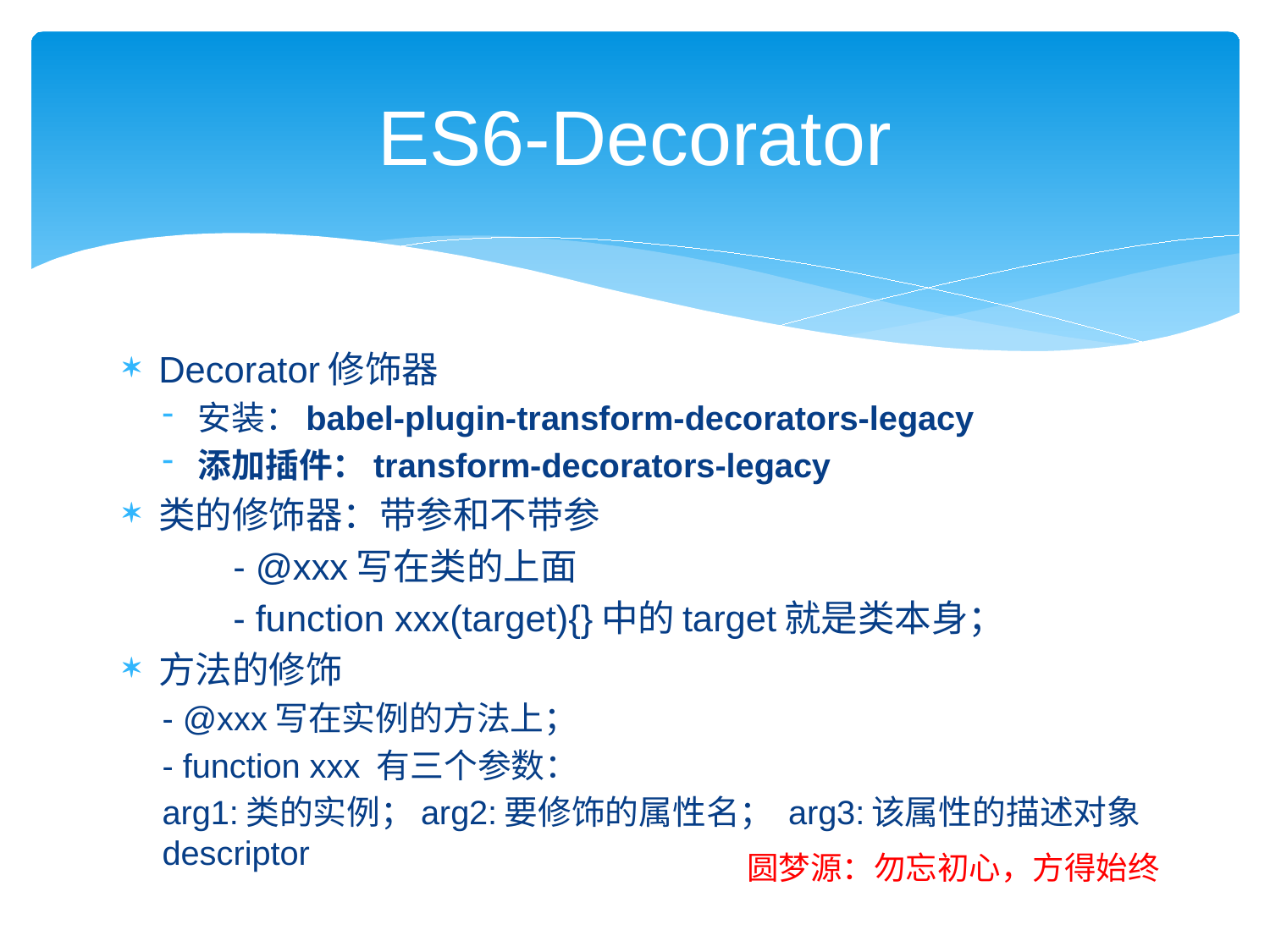

# ES6-Decorator
Decorator修饰器
安装：babel-plugin-transform-decorators-legacy
添加插件：transform-decorators-legacy
类的修饰器：带参和不带参
	- @xxx写在类的上面
	- function xxx(target){}中的target就是类本身；
方法的修饰
		- @xxx写在实例的方法上；
		- function xxx 有三个参数：
		arg1:类的实例；arg2:要修饰的属性名； arg3:该属性的描述对象descriptor